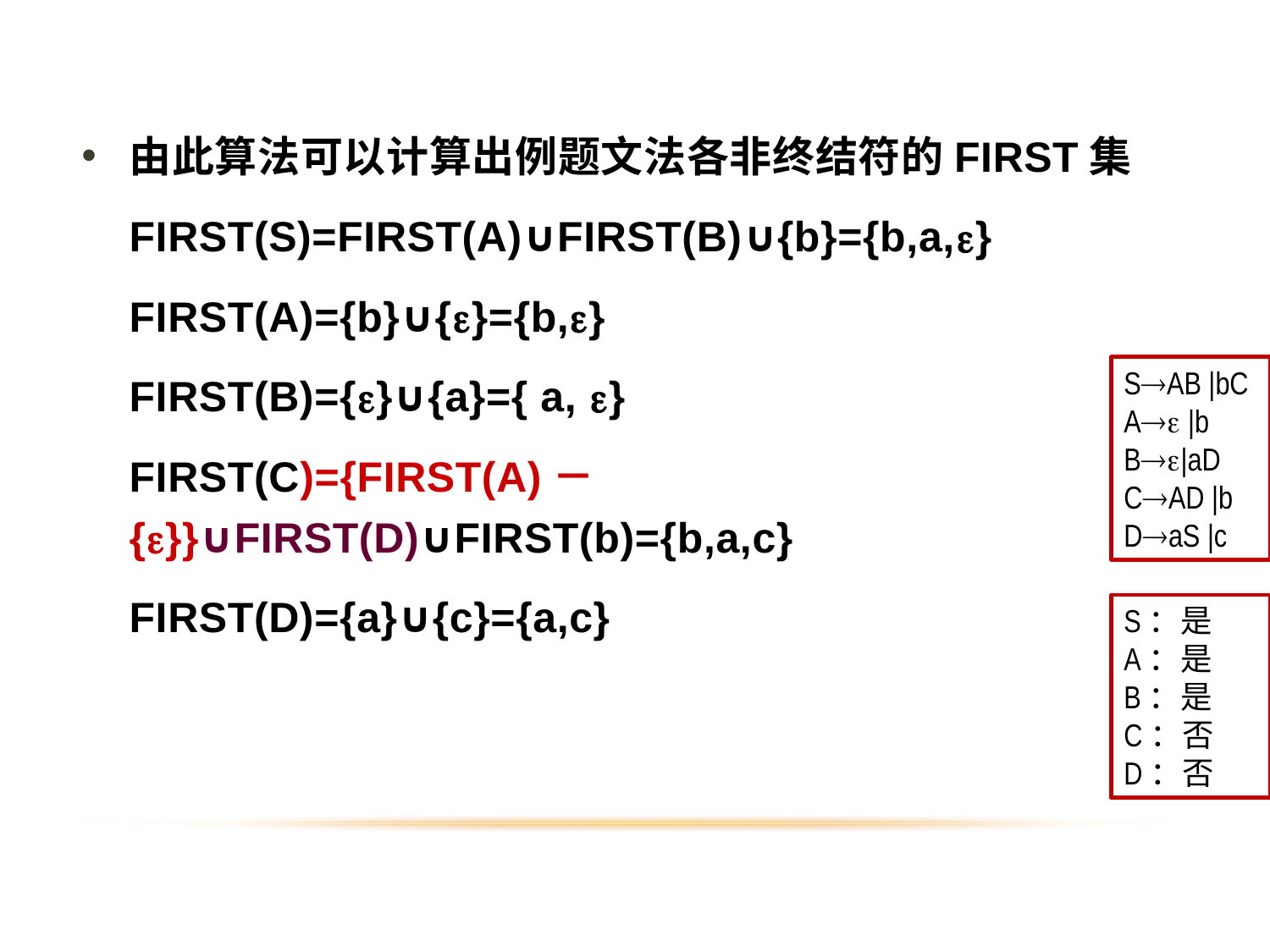

由此算法可以计算出例题文法各非终结符的FIRST集
	FIRST(S)=FIRST(A)∪FIRST(B)∪{b}={b,a,ε}
	FIRST(A)={b}∪{ε}={b,ε}
	FIRST(B)={ε}∪{a}={ a, ε}
	FIRST(C)={FIRST(A)－{ε}}∪FIRST(D)∪FIRST(b)={b,a,c}
	FIRST(D)={a}∪{c}={a,c}

S→AB |bC
A→ε |b
B→ε|aD
C→AD |b
D→aS |c
S：是
A：是
B：是
C：否
D：否